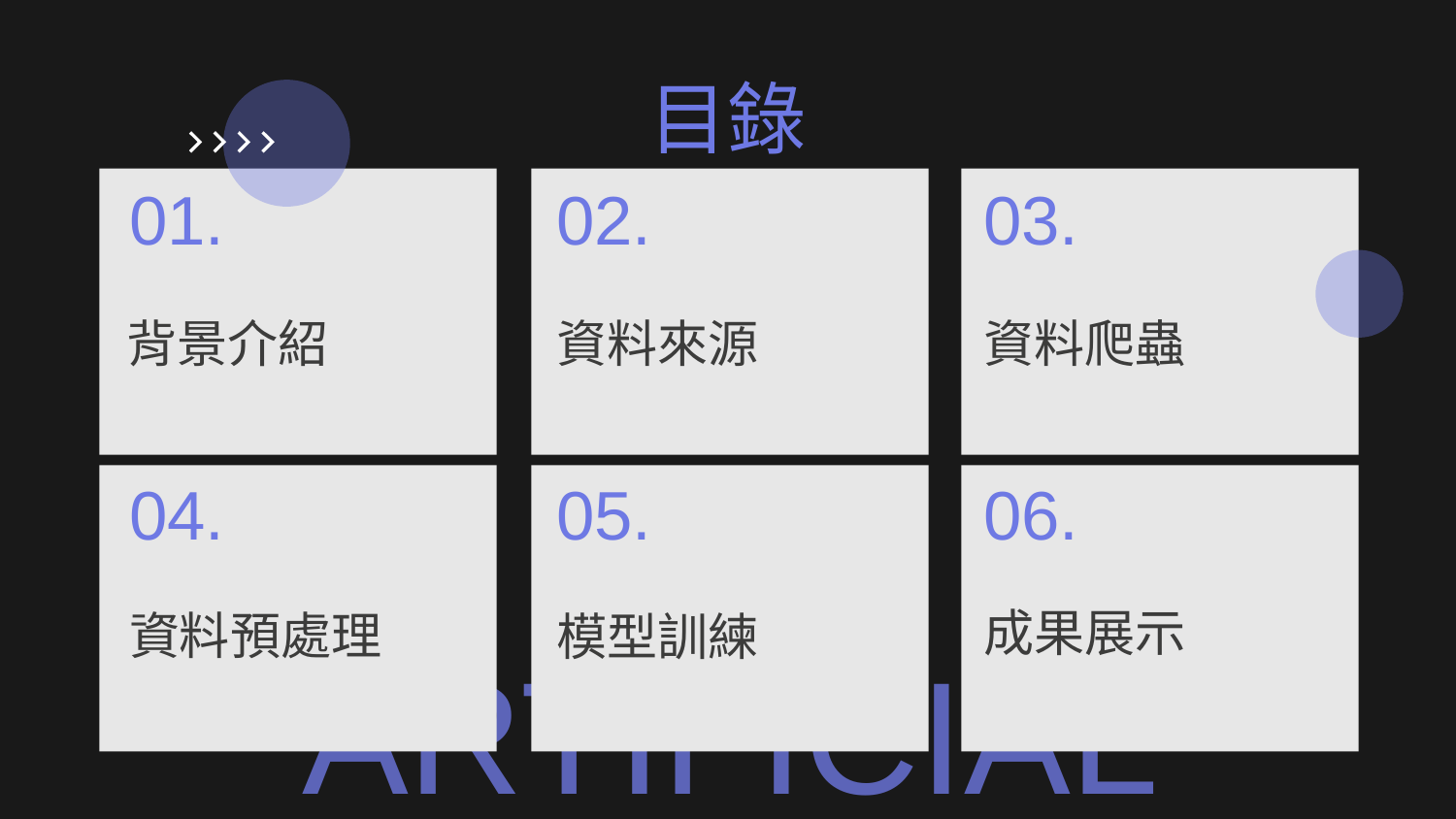

目錄

01.
02.
03.

資料來源
# 背景介紹
資料爬蟲

04.
05.
06.
成果展示
資料預處理
模型訓練